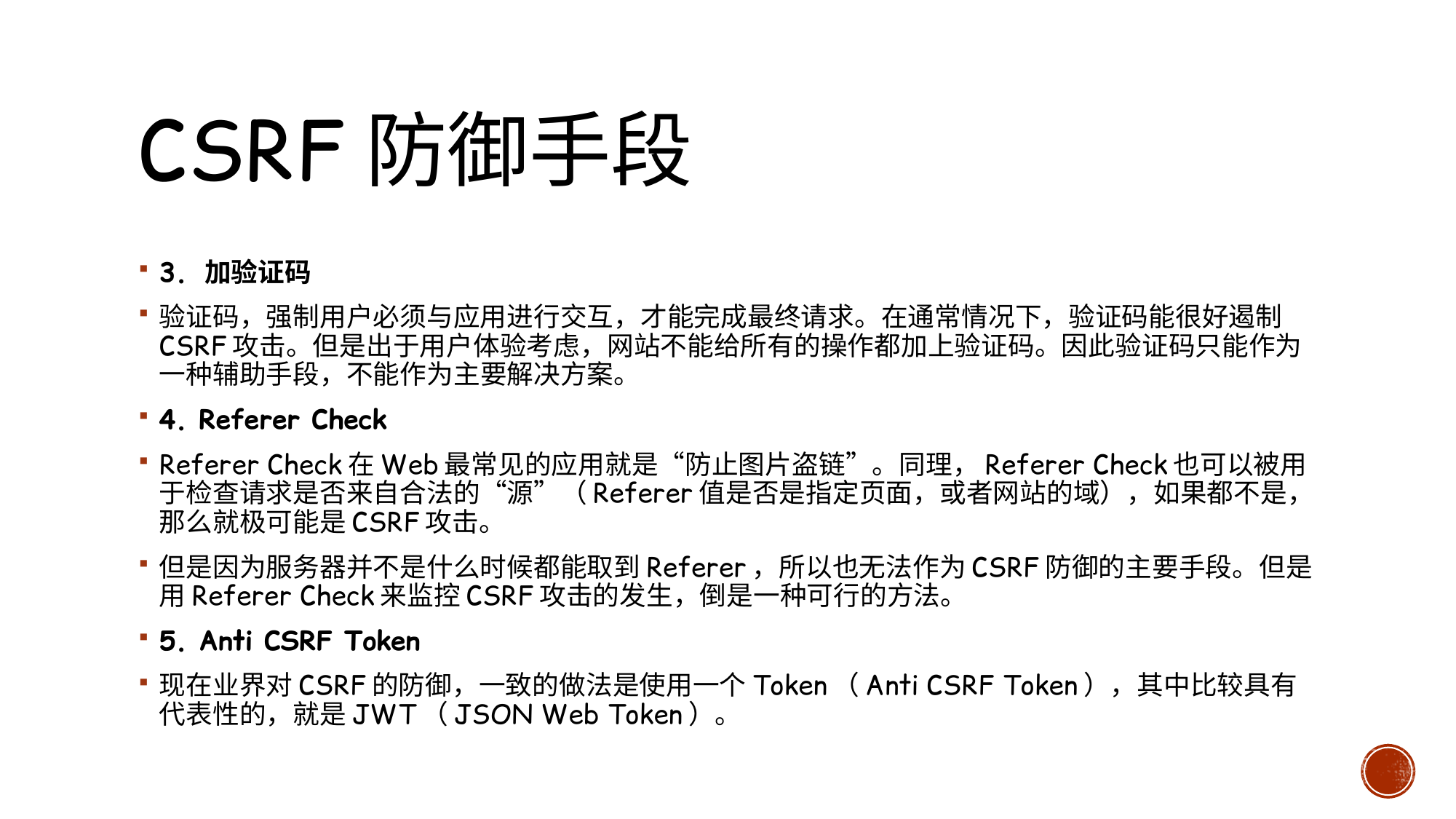

# CSRF防御手段
3. 加验证码
验证码，强制用户必须与应用进行交互，才能完成最终请求。在通常情况下，验证码能很好遏制CSRF攻击。但是出于用户体验考虑，网站不能给所有的操作都加上验证码。因此验证码只能作为一种辅助手段，不能作为主要解决方案。
4. Referer Check
Referer Check在Web最常见的应用就是“防止图片盗链”。同理，Referer Check也可以被用于检查请求是否来自合法的“源”（Referer值是否是指定页面，或者网站的域），如果都不是，那么就极可能是CSRF攻击。
但是因为服务器并不是什么时候都能取到Referer，所以也无法作为CSRF防御的主要手段。但是用Referer Check来监控CSRF攻击的发生，倒是一种可行的方法。
5. Anti CSRF Token
现在业界对CSRF的防御，一致的做法是使用一个Token（Anti CSRF Token），其中比较具有代表性的，就是JWT（JSON Web Token）。